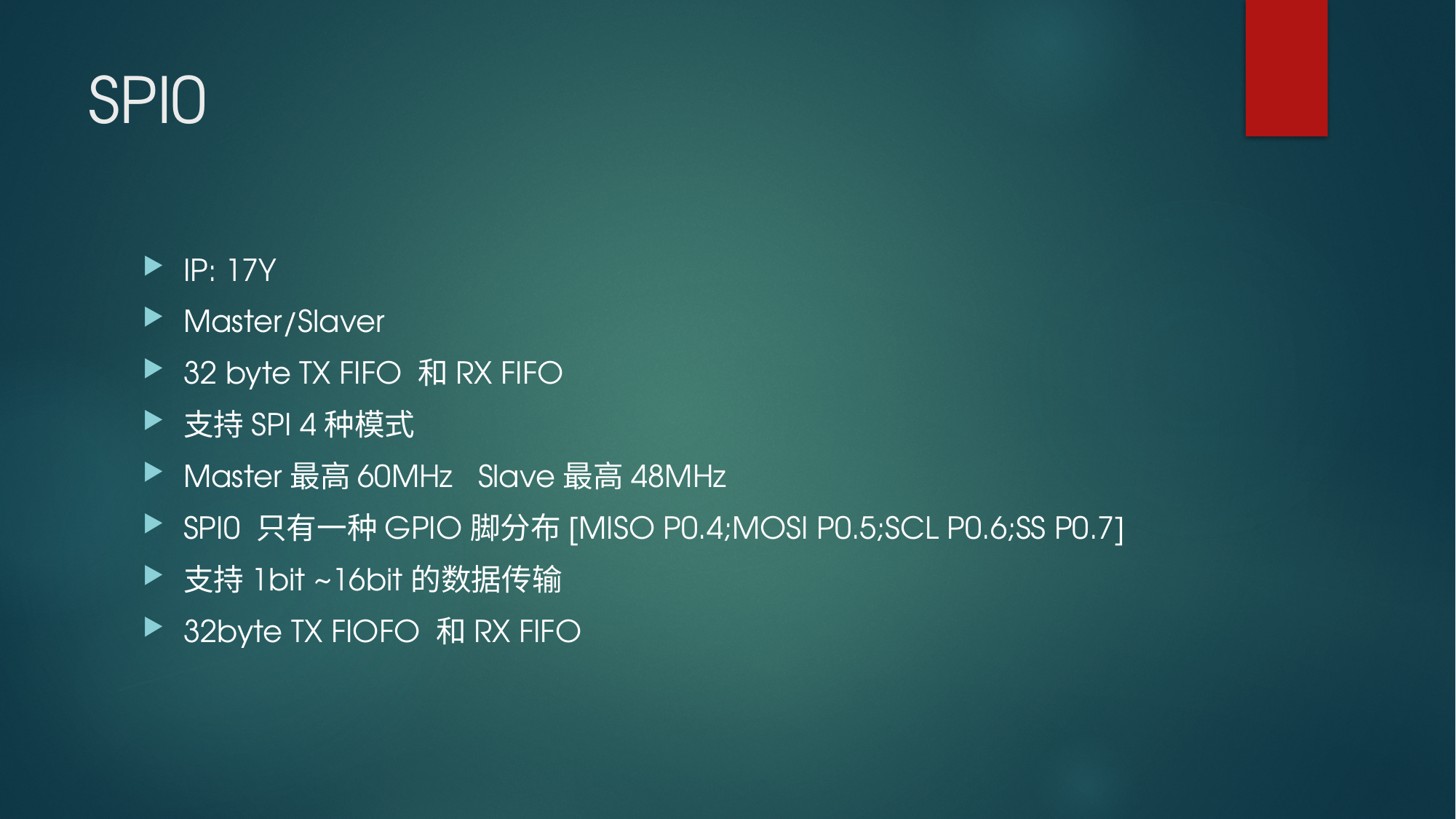

# SPI0
IP: 17Y
Master/Slaver
32 byte TX FIFO 和RX FIFO
支持SPI 4种模式
Master最高60MHz   Slave最高48MHz
SPI0 只有一种GPIO脚分布[MISO P0.4;MOSI P0.5;SCL P0.6;SS P0.7]
支持1bit ~16bit的数据传输
32byte TX FIOFO 和RX FIFO